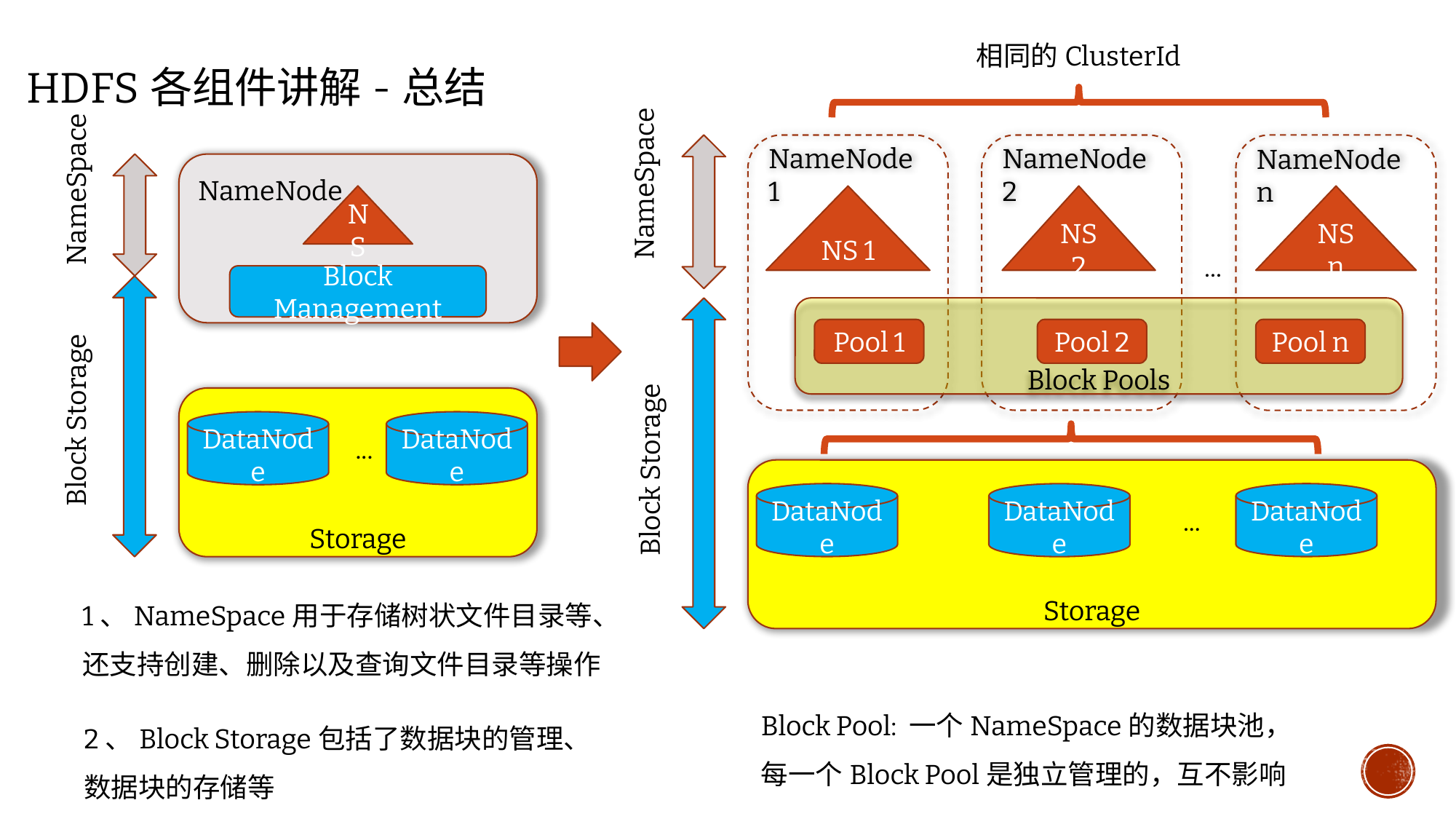

相同的ClusterId
HDFS各组件讲解-总结

NameNode n

NameNode 1

NameNode 2

NameSpace
NameSpace

NameNode

NS
NS 1
NS 2
NS n

...
Block Management

Block Pools
Pool 1
Pool 2
Pool n

Block Storage
Block Storage

Storage

DataNode
DataNode
...

Storage

DataNode
DataNode
DataNode
...
1、NameSpace用于存储树状文件目录等、
还支持创建、删除以及查询文件目录等操作
Block Pool: 一个NameSpace的数据块池，
每一个Block Pool是独立管理的，互不影响
2、Block Storage包括了数据块的管理、
数据块的存储等